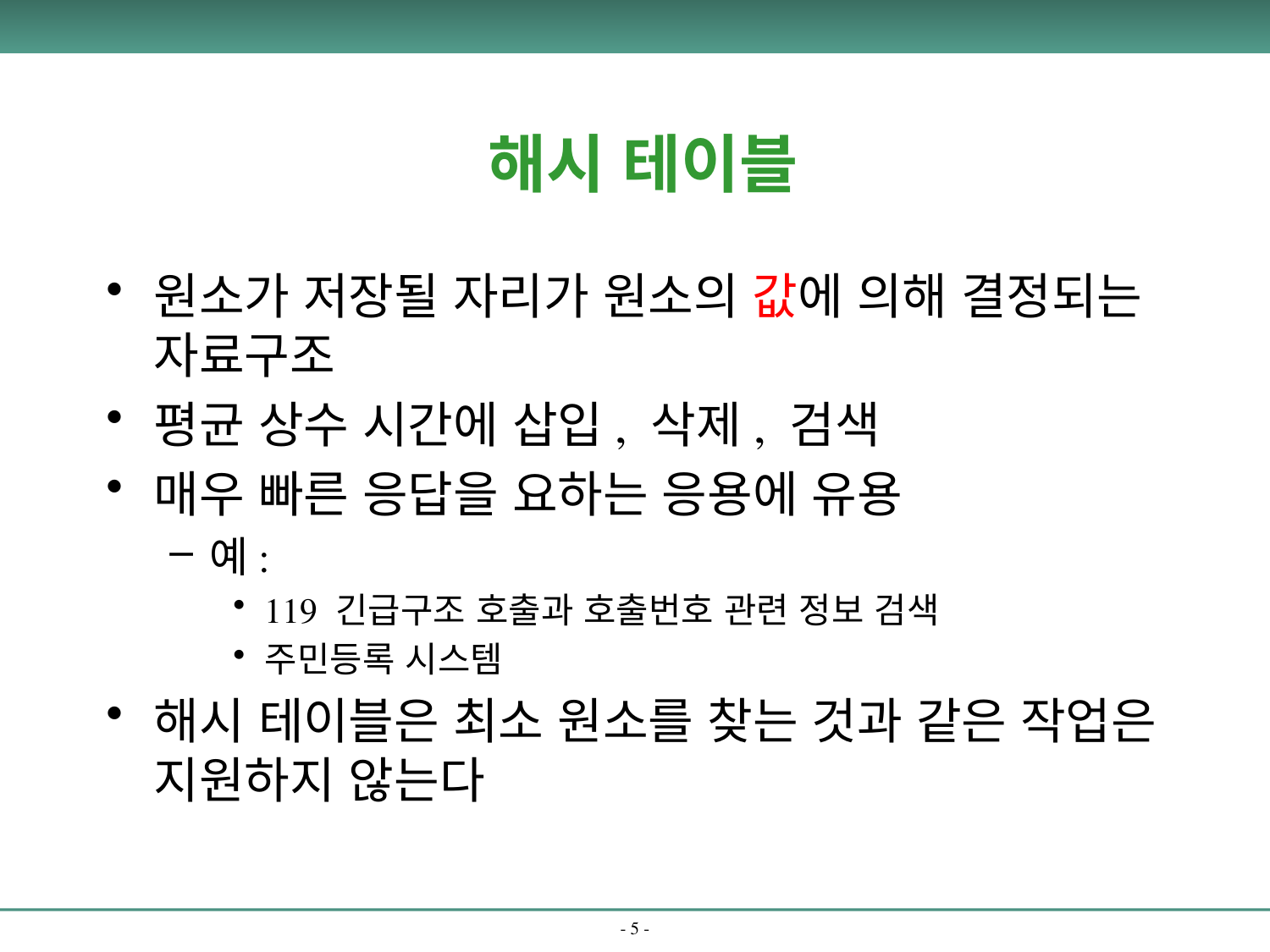

# 해시 테이블
원소가 저장될 자리가 원소의 값에 의해 결정되는 자료구조
평균 상수 시간에 삽입, 삭제, 검색
매우 빠른 응답을 요하는 응용에 유용
예:
119 긴급구조 호출과 호출번호 관련 정보 검색
주민등록 시스템
해시 테이블은 최소 원소를 찾는 것과 같은 작업은 지원하지 않는다